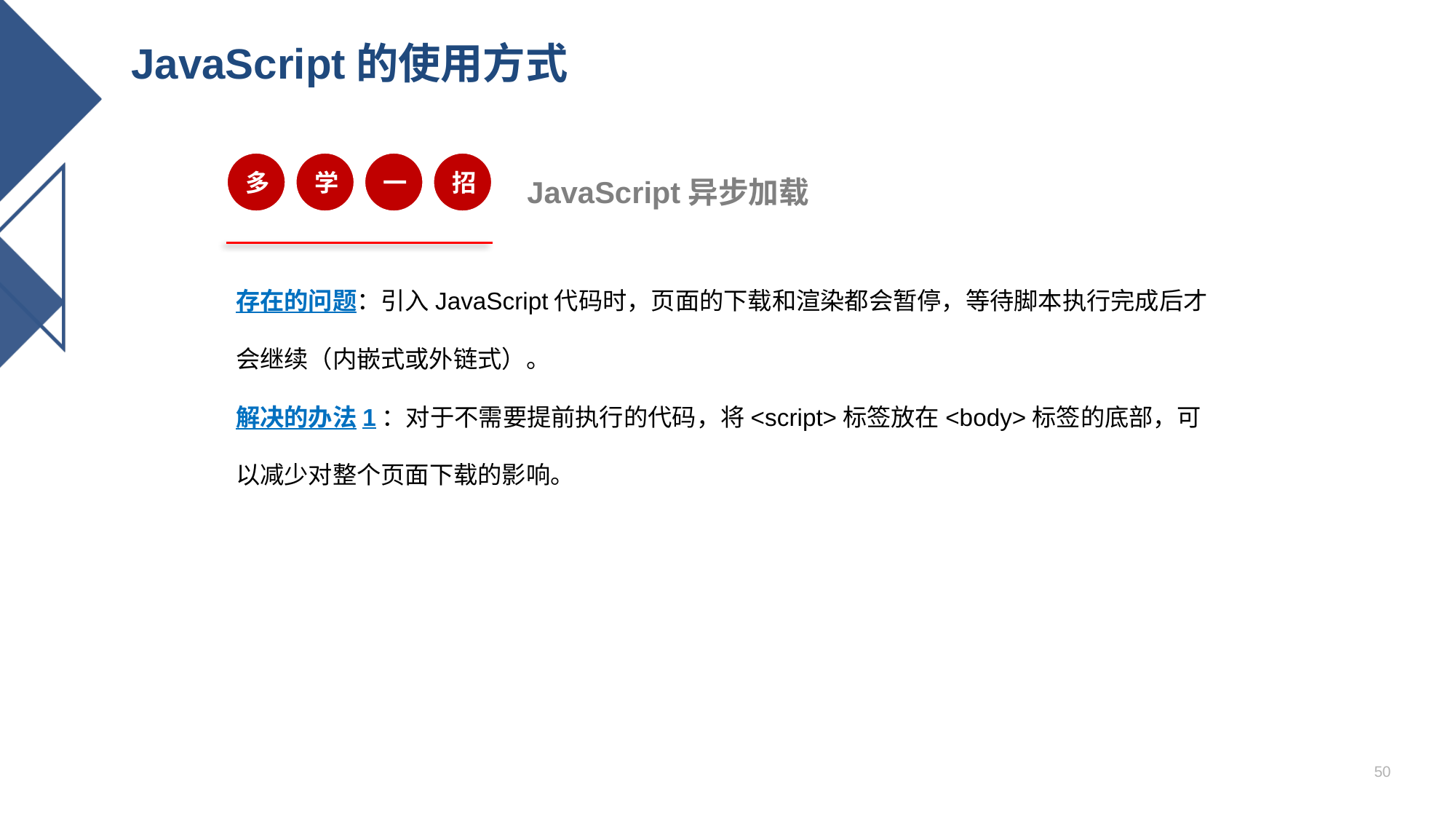

# JavaScript的使用方式
多
学
一
招
JavaScript异步加载
存在的问题：引入JavaScript代码时，页面的下载和渲染都会暂停，等待脚本执行完成后才会继续（内嵌式或外链式）。
解决的办法1：对于不需要提前执行的代码，将<script>标签放在<body>标签的底部，可以减少对整个页面下载的影响。
50